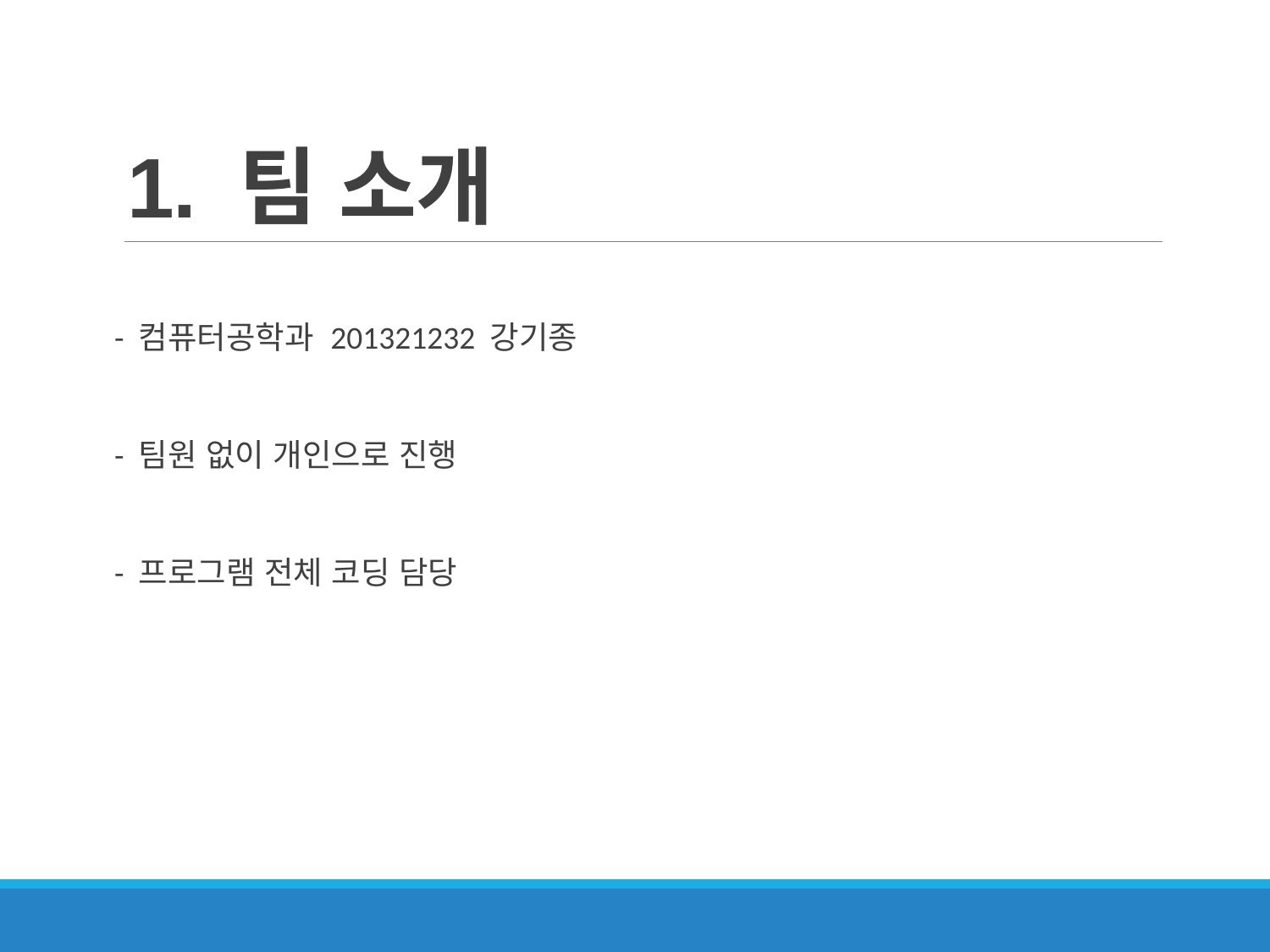

# 1. 팀 소개

- 컴퓨터공학과 201321232 강기종

- 팀원 없이 개인으로 진행

- 프로그램 전체 코딩 담당